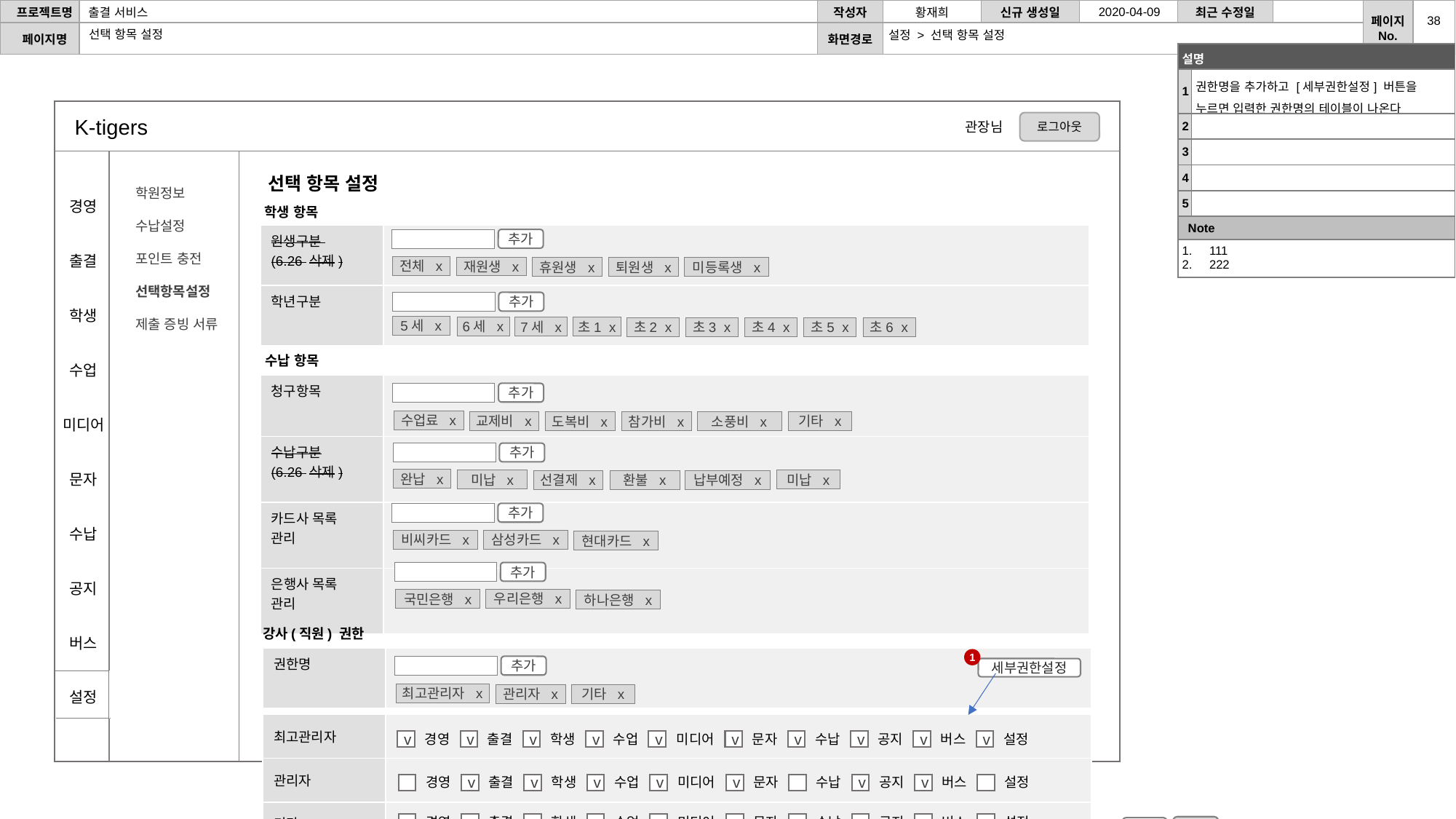

2020-04-09
38
선택 항목 설정
설정 > 선택 항목 설정
| 설명 |  |
| --- | --- |
| 1 | 권한명을 추가하고 [세부권한설정] 버튼을 누르면 입력한 권한명의 테이블이 나온다 |
| 2 |  |
| 3 |  |
| 4 |  |
| 5 |  |
| Note |  |
| 111 222 |  |

K-tigers
로그아웃
관장님
선택 항목 설정
학원정보

수납설정

포인트 충전

선택항목설정

제출 증빙 서류

경영

출결

학생

수업

미디어

문자

수납

공지

버스

설정

학생 항목
| 원생구분 (6.26 삭제) |  |
| --- | --- |
| 학년구분 |  |

추가
전체  x
재원생  x
휴원생  x
퇴원생  x
미등록생  x

추가
5세  x
6세  x
7세  x
초1  x
초2  x
초3  x
초4  x
초5  x
초6  x
수납 항목
| 청구항목 |  |
| --- | --- |
| 수납구분 (6.26 삭제) |  |
| 카드사 목록 관리 |  |
| 은행사 목록 관리 |  |

추가
수업료  x
교제비  x
기타  x
도복비  x
참가비  x
소풍비  x

추가
완납  x
미납  x
미납  x
선결제  x
환불  x
납부예정  x

추가
삼성카드  x
비씨카드  x
현대카드  x

추가
우리은행  x
국민은행  x
하나은행  x
강사(직원) 권한
| 권한명 |  |
| --- | --- |
1

추가
세부권한설정
최고관리자  x
관리자  x
기타  x
| 최고관리자 |  |
| --- | --- |
| 관리자 |  |
| 기타 |  |
경영
출결
학생
수업
미디어
문자
수납
공지
버스
설정
v
v
v
v
v
v
v
v
v
v
경영
출결
학생
수업
미디어
문자
수납
공지
버스
설정

v
v
v
v
v

v
v

경영
출결
학생
수업
미디어
문자
수납
공지
버스
설정

v

v

저장
취소